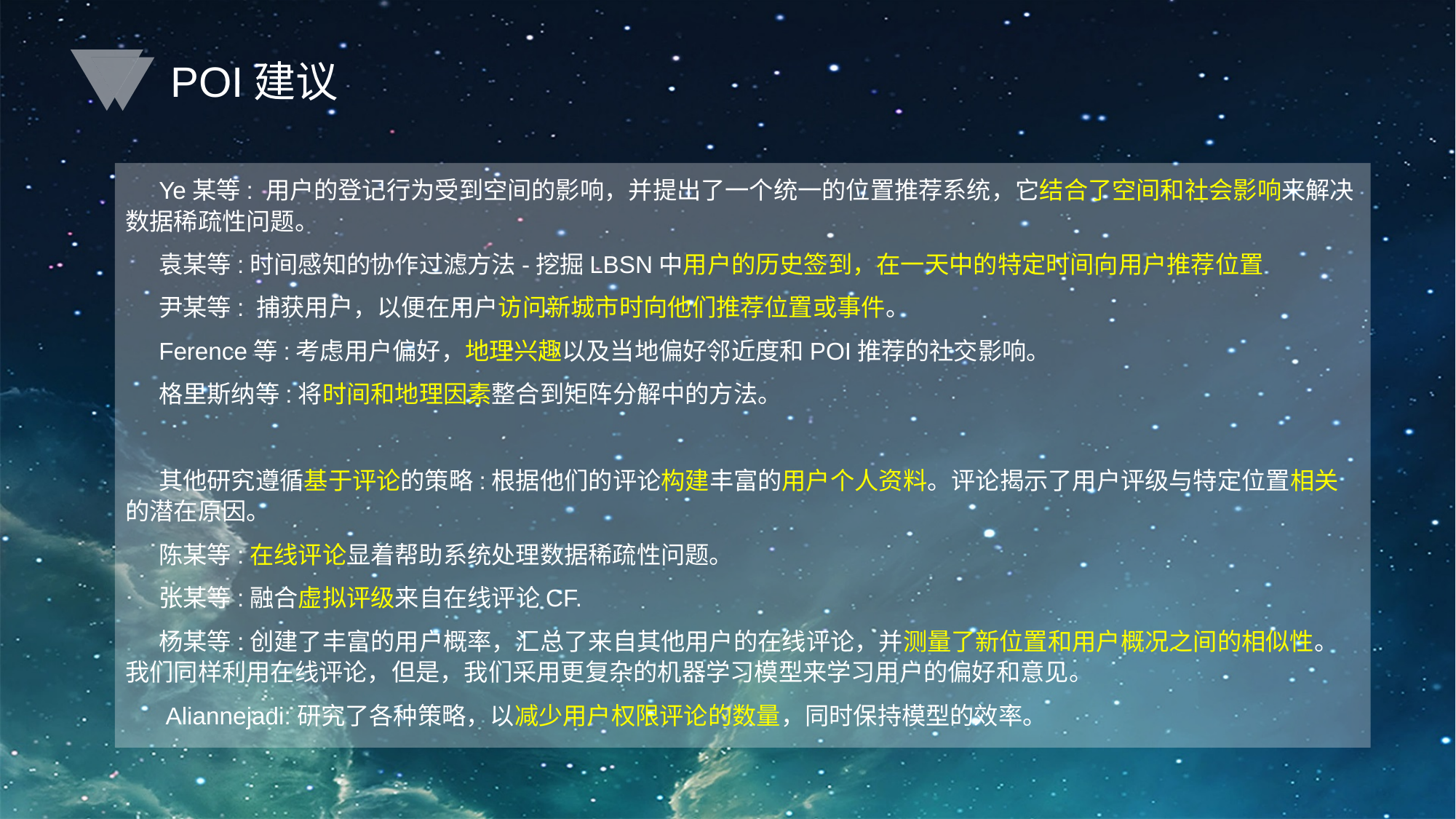

POI建议

Ye某等: 用户的登记行为受到空间的影响，并提出了一个统一的位置推荐系统，它结合了空间和社会影响来解决数据稀疏性问题。
袁某等:时间感知的协作过滤方法-挖掘LBSN中用户的历史签到，在一天中的特定时间向用户推荐位置
尹某等: 捕获用户，以便在用户访问新城市时向他们推荐位置或事件。
Ference等:考虑用户偏好，地理兴趣以及当地偏好邻近度和POI推荐的社交影响。
格里斯纳等:将时间和地理因素整合到矩阵分解中的方法。

其他研究遵循基于评论的策略:根据他们的评论构建丰富的用户个人资料。评论揭示了用户评级与特定位置相关的潜在原因。
陈某等:在线评论显着帮助系统处理数据稀疏性问题。
张某等:融合虚拟评级来自在线评论CF.
杨某等:创建了丰富的用户概率，汇总了来自其他用户的在线评论，并测量了新位置和用户概况之间的相似性。我们同样利用在线评论，但是，我们采用更复杂的机器学习模型来学习用户的偏好和意见。
 Aliannejadi:研究了各种策略，以减少用户权限评论的数量，同时保持模型的效率。